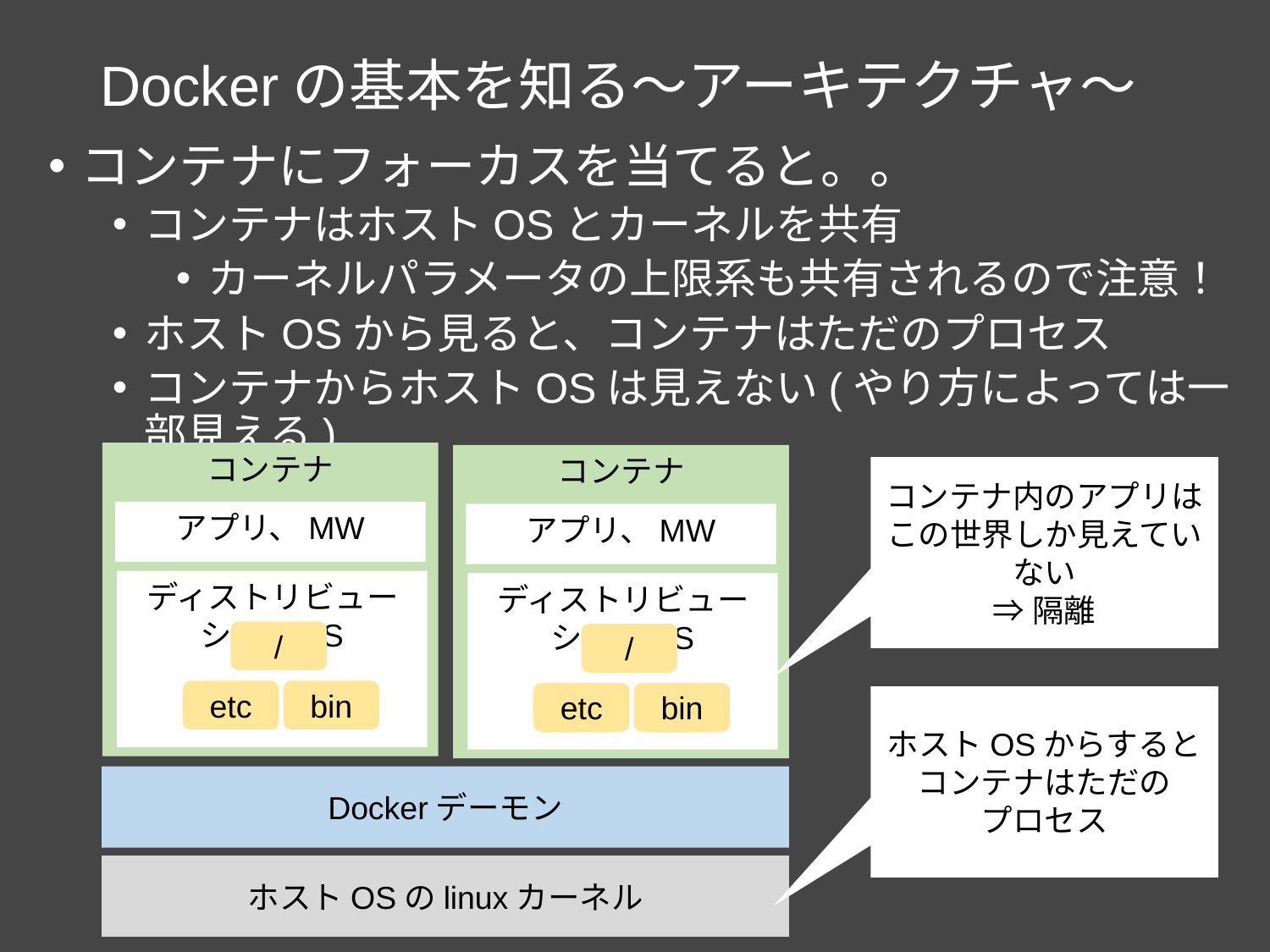

# Dockerの基本を知る～アーキテクチャ～
コンテナにフォーカスを当てると。。
コンテナはホストOSとカーネルを共有
カーネルパラメータの上限系も共有されるので注意！
ホストOSから見ると、コンテナはただのプロセス
コンテナからホストOSは見えない(やり方によっては一部見える)
コンテナ
コンテナ
コンテナ内のアプリは
この世界しか見えていない
⇒隔離
アプリ、MW
アプリ、MW
ディストリビューションFS
ディストリビューションFS
/
/
etc
bin
etc
bin
ホストOSからすると
コンテナはただの
プロセス
Dockerデーモン
ホストOSのlinuxカーネル